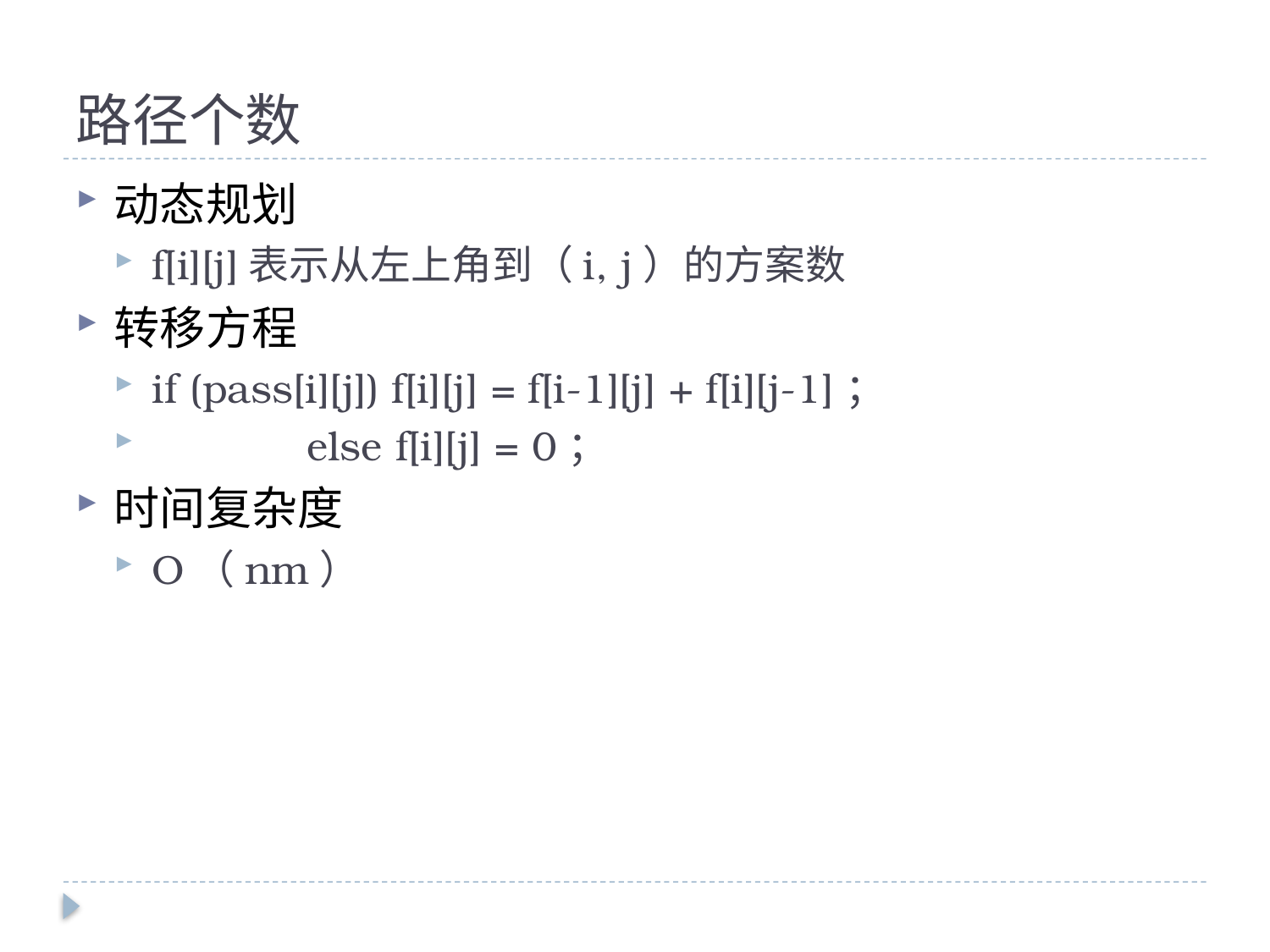

# 路径个数
动态规划
f[i][j]表示从左上角到（i, j）的方案数
转移方程
if (pass[i][j]) f[i][j] = f[i-1][j] + f[i][j-1]；
            else f[i][j] = 0；
时间复杂度
O（nm）